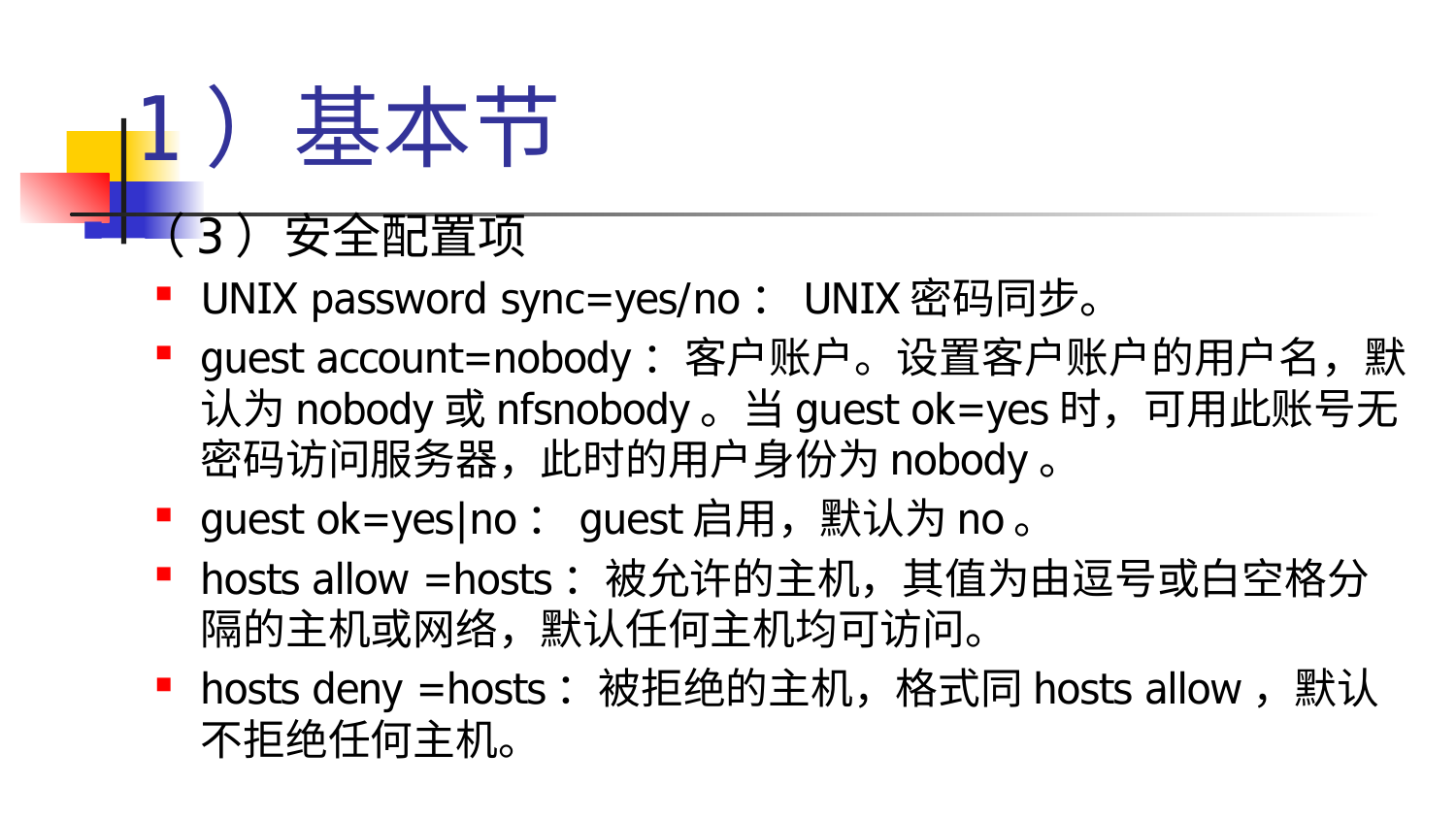

# 1）基本节
（3）安全配置项
UNIX password sync=yes/no：UNIX密码同步。
guest account=nobody：客户账户。设置客户账户的用户名，默认为nobody或nfsnobody。当guest ok=yes时，可用此账号无密码访问服务器，此时的用户身份为nobody。
guest ok=yes|no：guest启用，默认为no。
hosts allow =hosts：被允许的主机，其值为由逗号或白空格分隔的主机或网络，默认任何主机均可访问。
hosts deny =hosts：被拒绝的主机，格式同hosts allow，默认不拒绝任何主机。